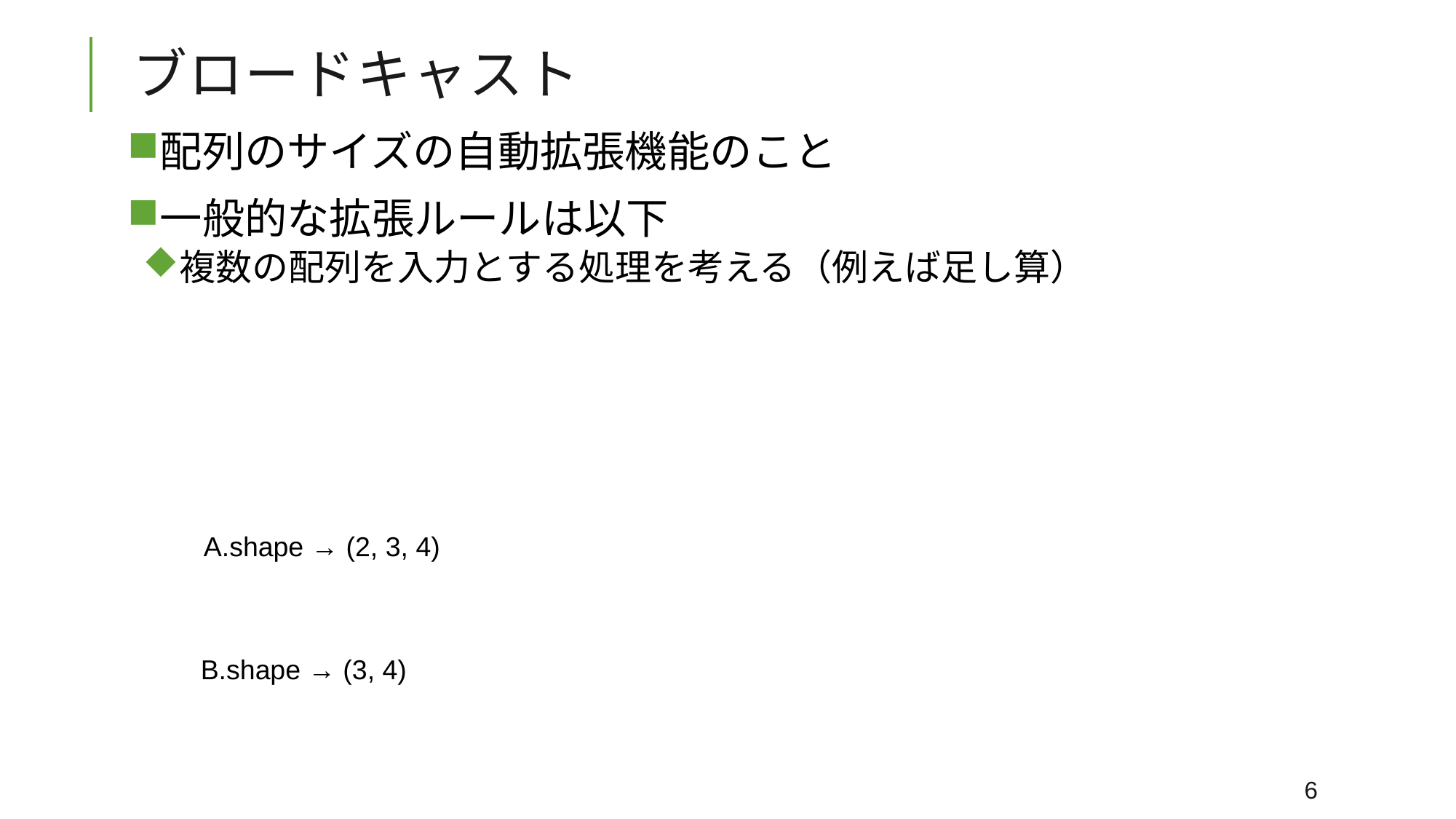

# ブロードキャスト
配列のサイズの自動拡張機能のこと
一般的な拡張ルールは以下
複数の配列を入力とする処理を考える（例えば足し算）
A.shape → (2, 3, 4)
B.shape → (3, 4)
6